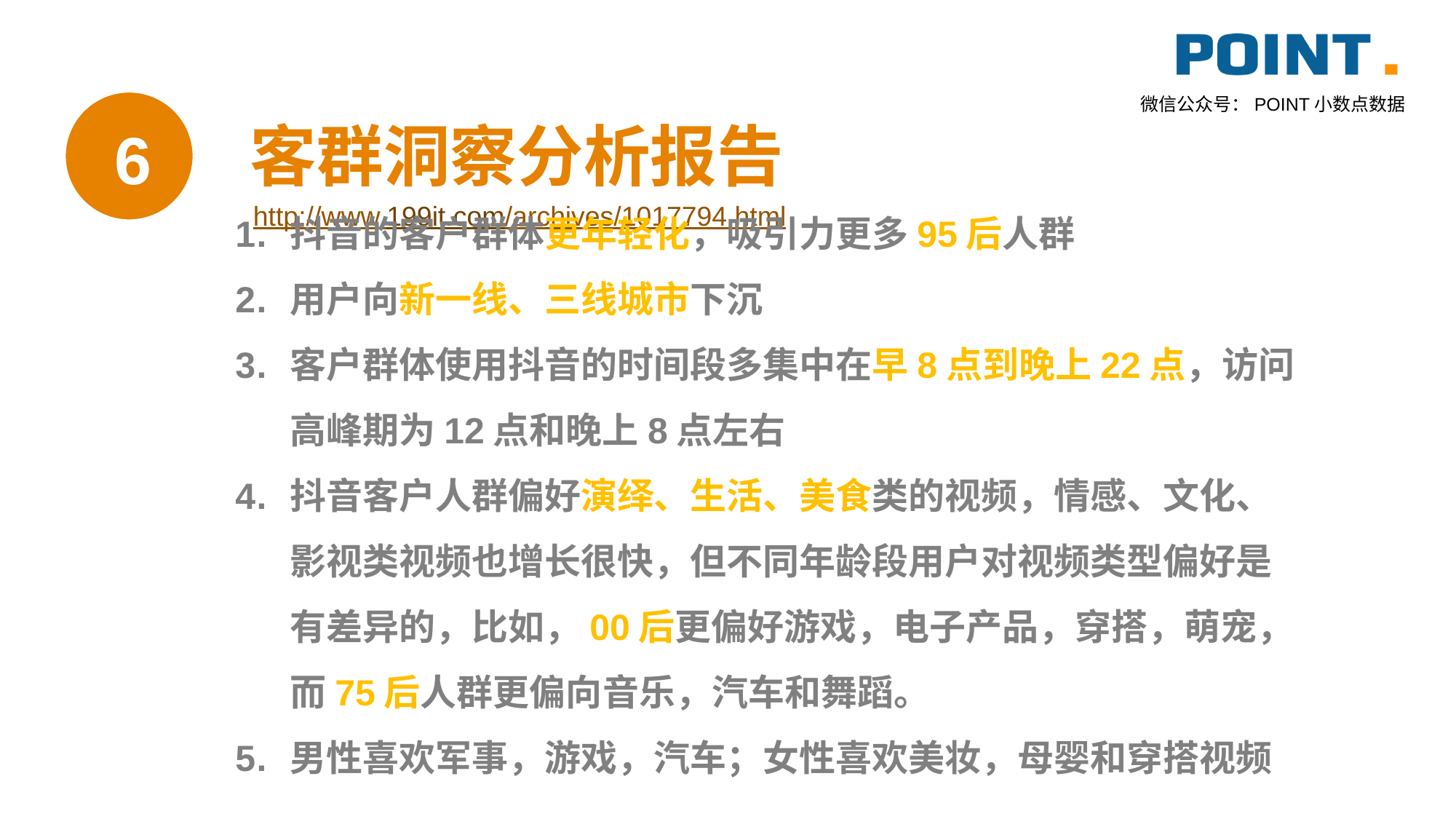

6
客群洞察分析报告
抖音的客户群体更年轻化，吸引力更多95后人群
用户向新一线、三线城市下沉
客户群体使用抖音的时间段多集中在早8点到晚上22点，访问高峰期为12点和晚上8点左右
抖音客户人群偏好演绎、生活、美食类的视频，情感、文化、影视类视频也增长很快，但不同年龄段用户对视频类型偏好是有差异的，比如，00后更偏好游戏，电子产品，穿搭，萌宠，而75后人群更偏向音乐，汽车和舞蹈。
男性喜欢军事，游戏，汽车；女性喜欢美妆，母婴和穿搭视频
http://www.199it.com/archives/1017794.html